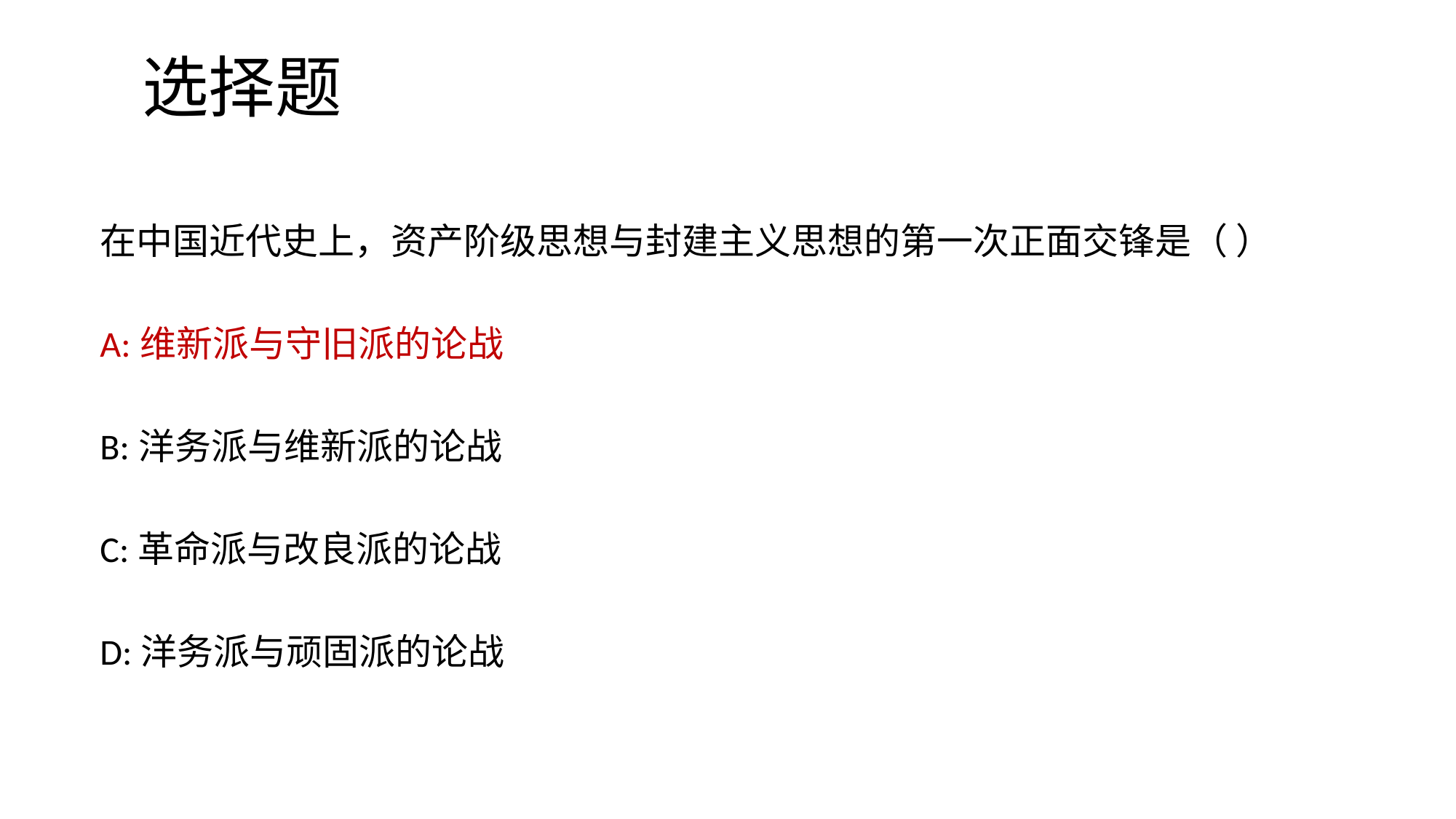

# 选择题
在中国近代史上，资产阶级思想与封建主义思想的第一次正面交锋是（ ）
A:维新派与守旧派的论战
B:洋务派与维新派的论战
C:革命派与改良派的论战
D:洋务派与顽固派的论战